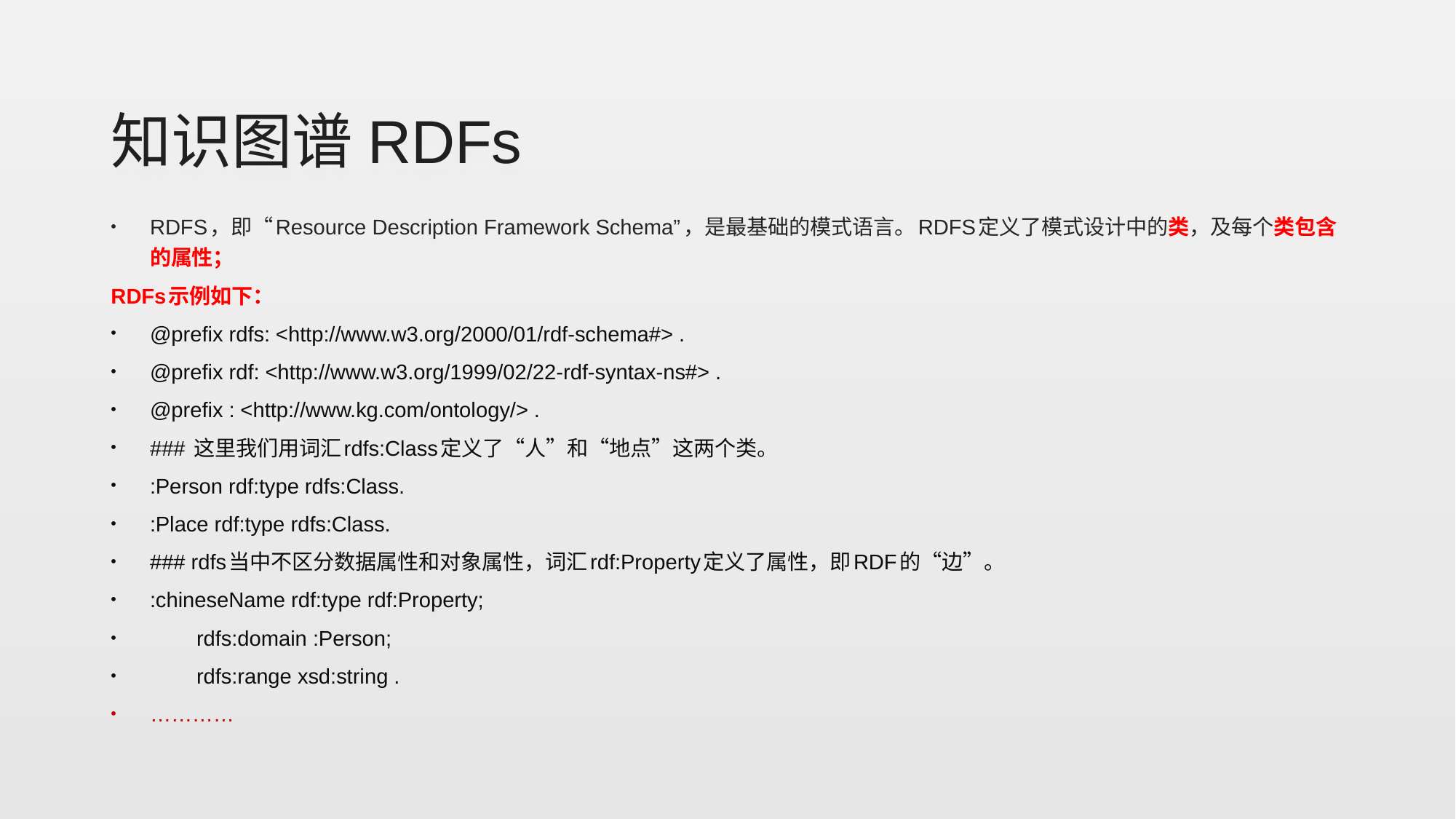

# 知识图谱RDFs
RDFS，即“Resource Description Framework Schema”，是最基础的模式语言。RDFS定义了模式设计中的类，及每个类包含的属性；
RDFs示例如下：
@prefix rdfs: <http://www.w3.org/2000/01/rdf-schema#> .
@prefix rdf: <http://www.w3.org/1999/02/22-rdf-syntax-ns#> .
@prefix : <http://www.kg.com/ontology/> .
### 这里我们用词汇rdfs:Class定义了“人”和“地点”这两个类。
:Person rdf:type rdfs:Class.
:Place rdf:type rdfs:Class.
### rdfs当中不区分数据属性和对象属性，词汇rdf:Property定义了属性，即RDF的“边”。
:chineseName rdf:type rdf:Property;
        rdfs:domain :Person;
        rdfs:range xsd:string .
…………